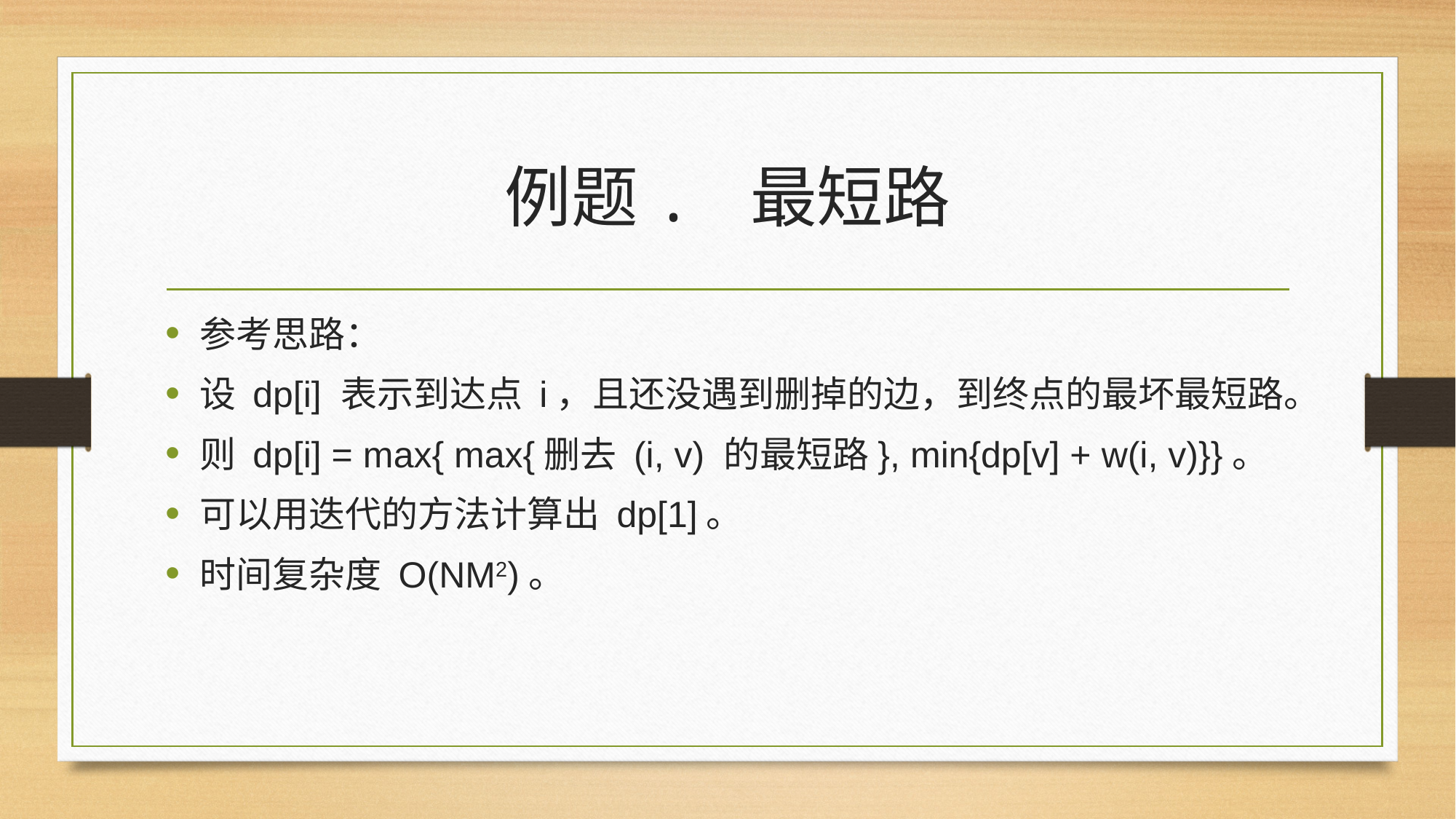

# 例题. 最短路
参考思路：
设 dp[i] 表示到达点 i，且还没遇到删掉的边，到终点的最坏最短路。
则 dp[i] = max{ max{删去 (i, v) 的最短路}, min{dp[v] + w(i, v)}}。
可以用迭代的方法计算出 dp[1]。
时间复杂度 O(NM2)。